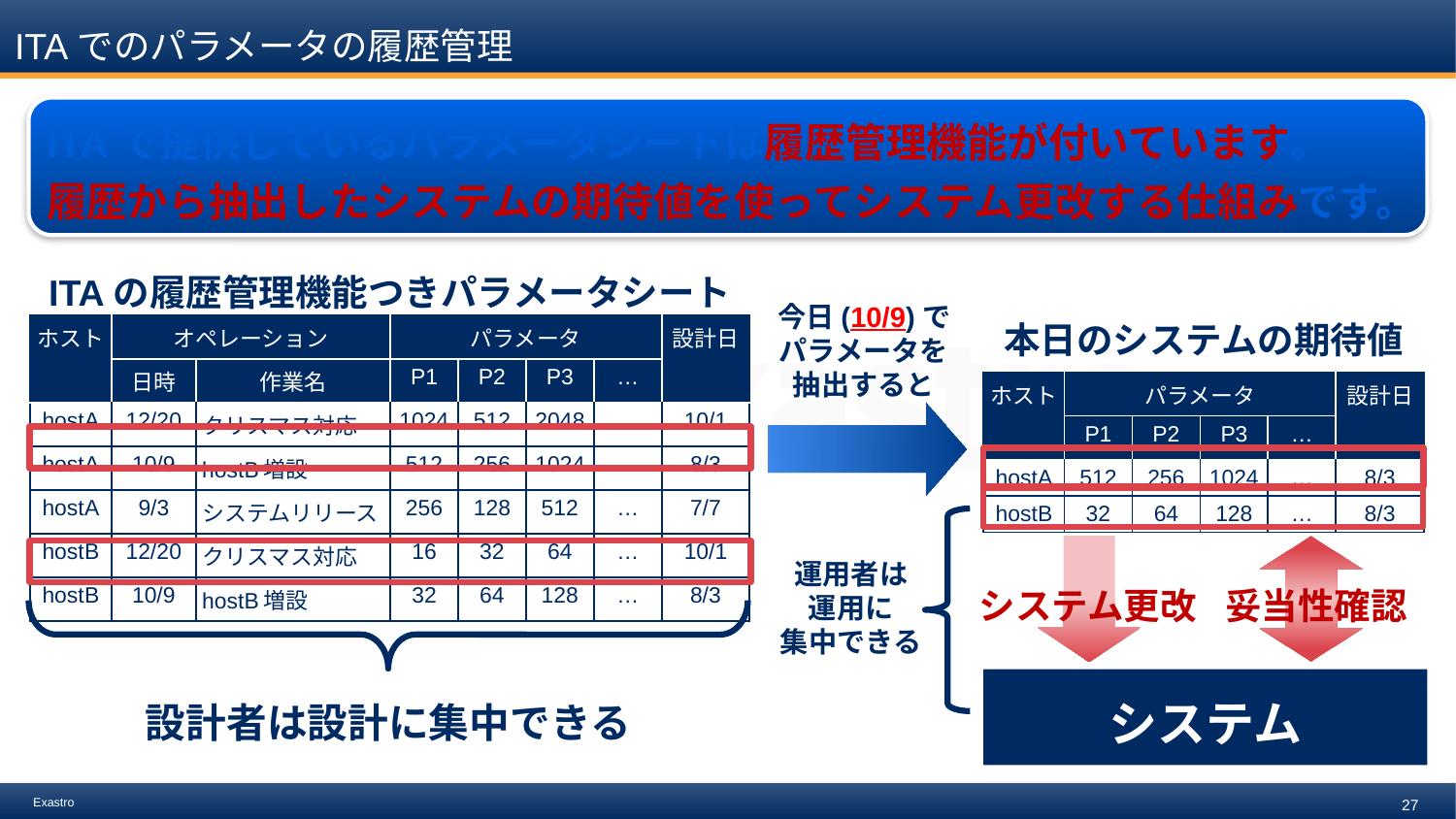

ITAでのパラメータの履歴管理

ITAで提供しているパラメータシートは履歴管理機能が付いています。
履歴から抽出したシステムの期待値を使ってシステム更改する仕組みです。
ITAの履歴管理機能つきパラメータシート

今日(10/9)で
パラメータを
抽出すると
本日のシステムの期待値
| ホスト | オペレーション |  | パラメータ |  |  |  | 設計日 |
| --- | --- | --- | --- | --- | --- | --- | --- |
|  | 日時 | 作業名 | P1 | P2 | P3 | … |  |
| hostA | 12/20 | クリスマス対応 | 1024 | 512 | 2048 | … | 10/1 |
| hostA | 10/9 | hostB増設 | 512 | 256 | 1024 | … | 8/3 |
| hostA | 9/3 | システムリリース | 256 | 128 | 512 | … | 7/7 |
| hostB | 12/20 | クリスマス対応 | 16 | 32 | 64 | … | 10/1 |
| hostB | 10/9 | hostB増設 | 32 | 64 | 128 | … | 8/3 |
| ホスト | パラメータ |  |  |  | 設計日 |
| --- | --- | --- | --- | --- | --- |
|  | P1 | P2 | P3 | … |  |
| hostA | 512 | 256 | 1024 | … | 8/3 |
| hostB | 32 | 64 | 128 | … | 8/3 |

運用者は
運用に
集中できる
システム更改
妥当性確認
システム
設計者は設計に集中できる